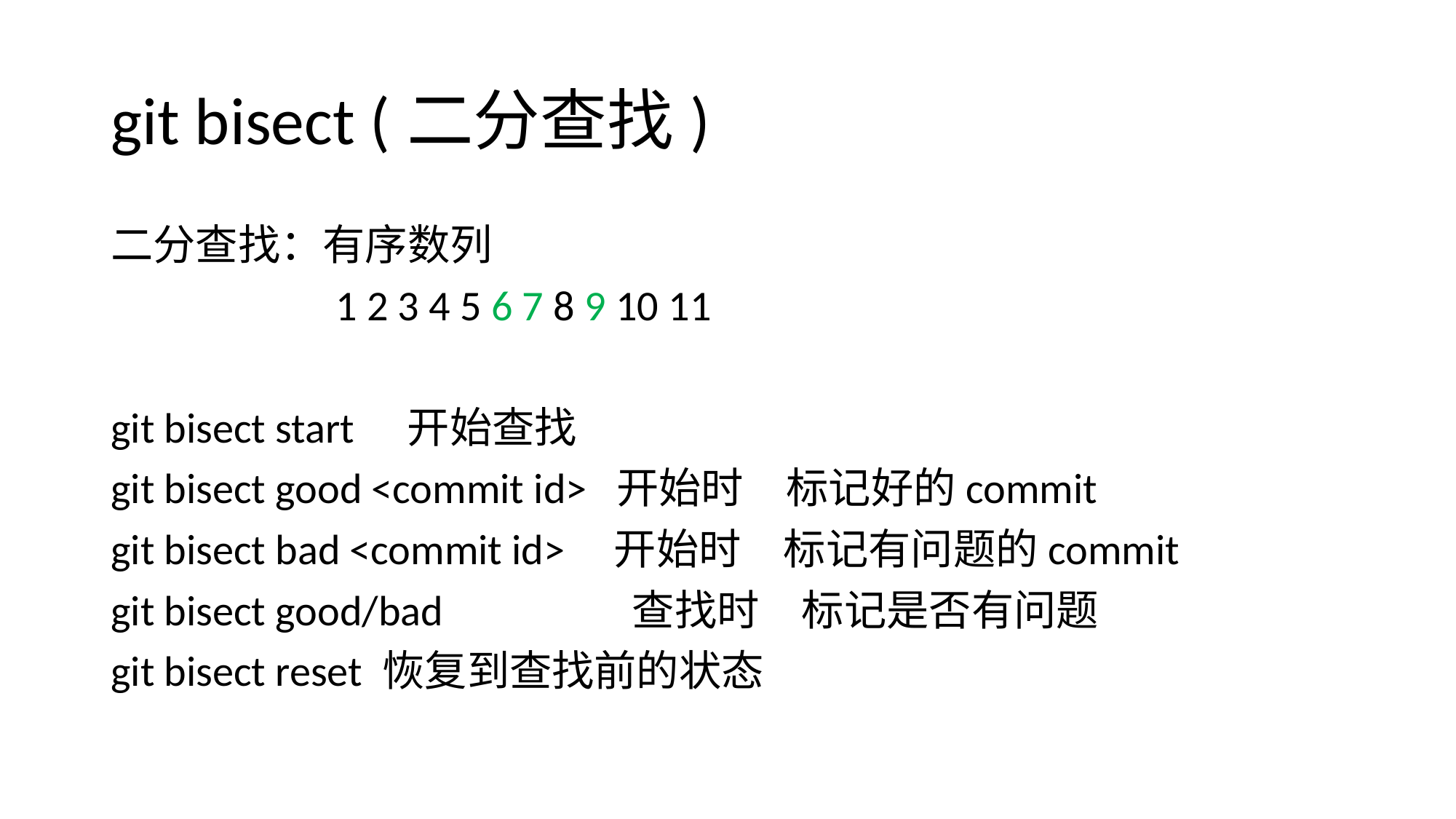

# git bisect (二分查找)
二分查找：有序数列
	            1 2 3 4 5 6 7 8 9 10 11

git bisect start　开始查找
git bisect good <commit id>  开始时　标记好的commit
git bisect bad <commit id>    开始时　标记有问题的commit
git bisect good/bad    	　　查找时　标记是否有问题
git bisect reset 恢复到查找前的状态